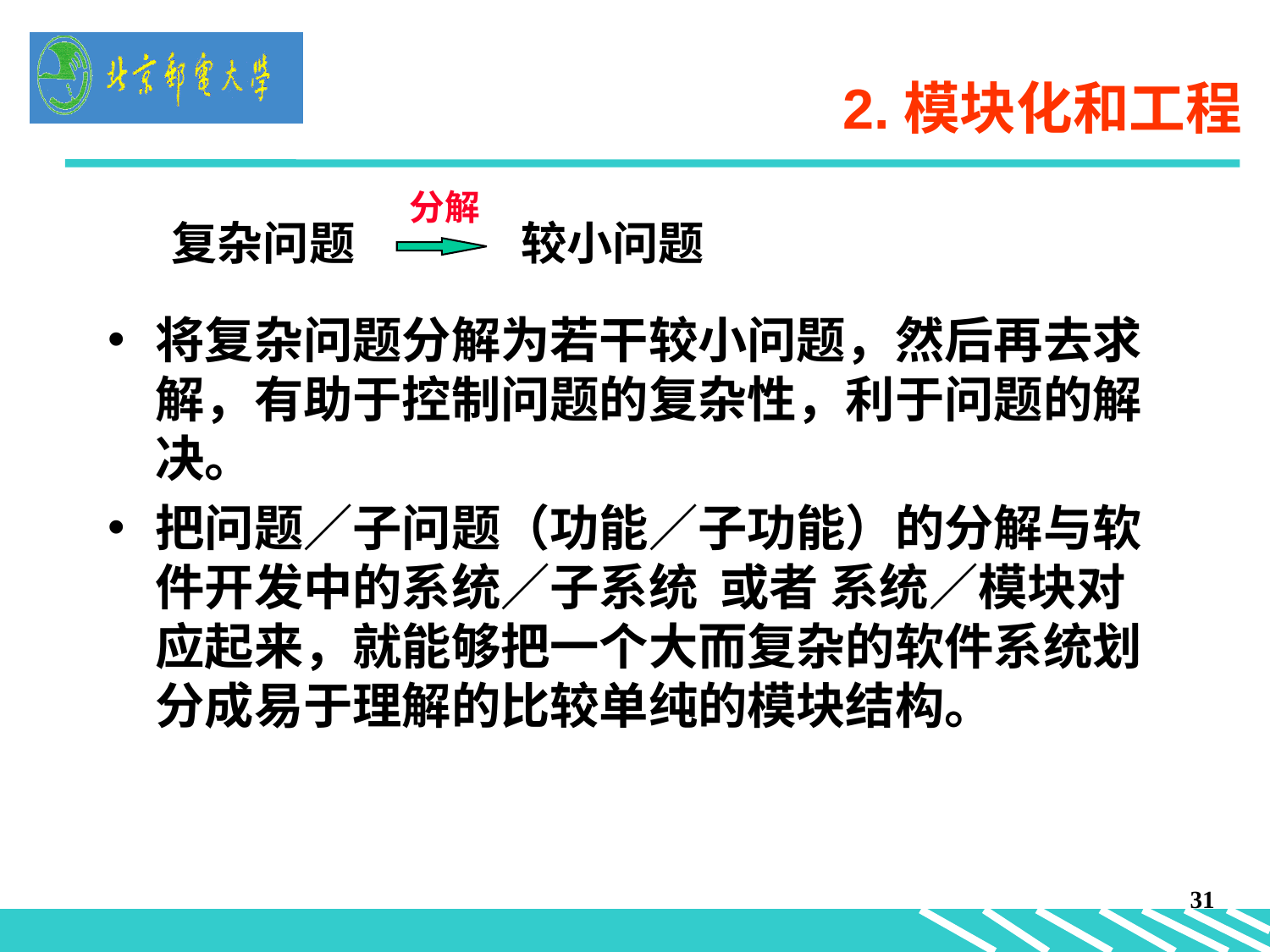

# 2.模块化和工程
分解

将复杂问题分解为若干较小问题，然后再去求解，有助于控制问题的复杂性，利于问题的解决。
把问题／子问题（功能／子功能）的分解与软件开发中的系统／子系统  或者 系统／模块对应起来，就能够把一个大而复杂的软件系统划分成易于理解的比较单纯的模块结构。
复杂问题                较小问题

31